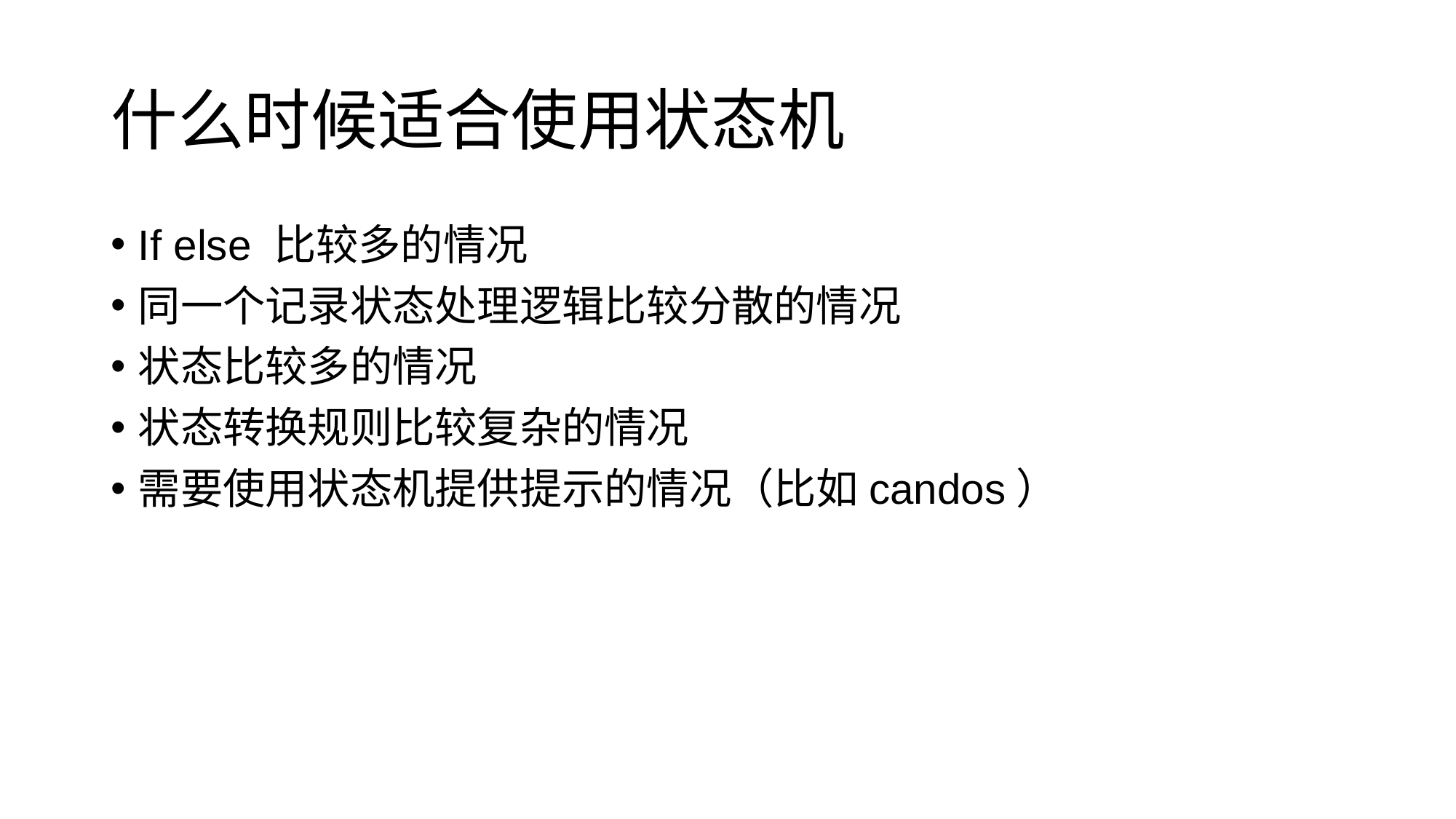

# 什么时候适合使用状态机
If else 比较多的情况
同一个记录状态处理逻辑比较分散的情况
状态比较多的情况
状态转换规则比较复杂的情况
需要使用状态机提供提示的情况（比如candos）